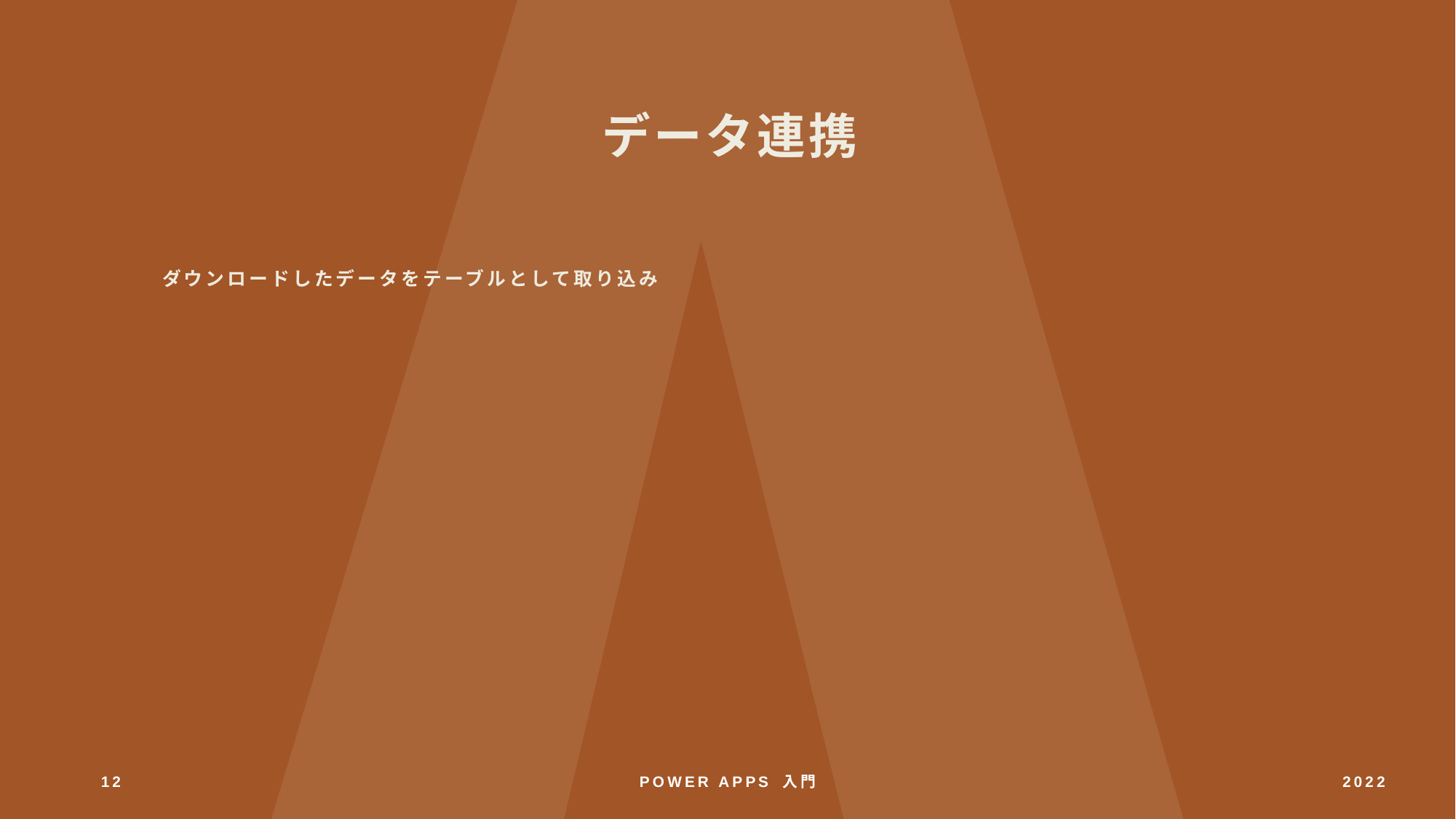

# データ連携

ダウンロードしたデータをテーブルとして取り込み

12
Power Apps 入門
2022